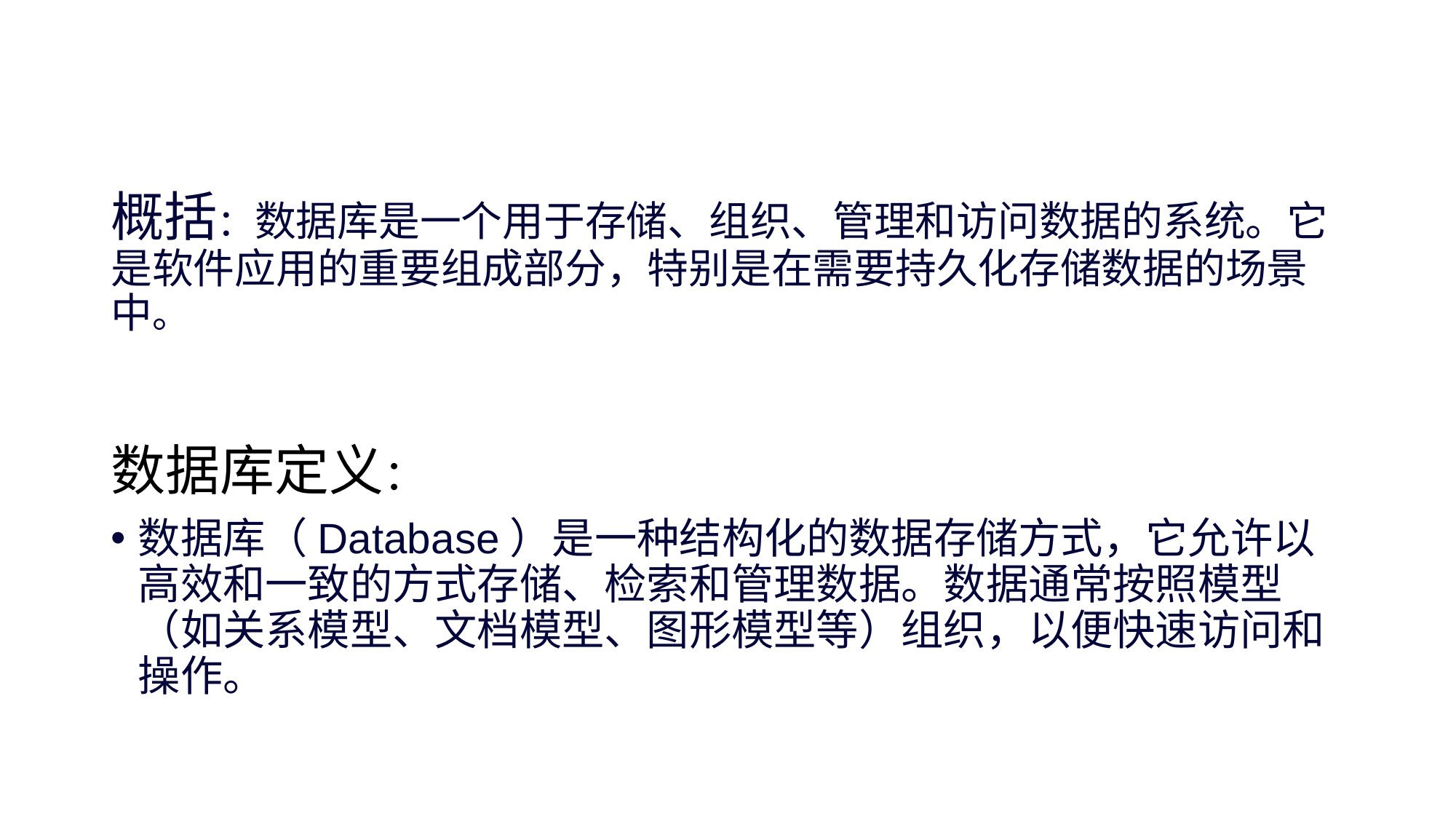

# 概括：数据库是一个用于存储、组织、管理和访问数据的系统。它是软件应用的重要组成部分，特别是在需要持久化存储数据的场景中。
数据库定义：
数据库（Database）是一种结构化的数据存储方式，它允许以高效和一致的方式存储、检索和管理数据。数据通常按照模型（如关系模型、文档模型、图形模型等）组织，以便快速访问和操作。